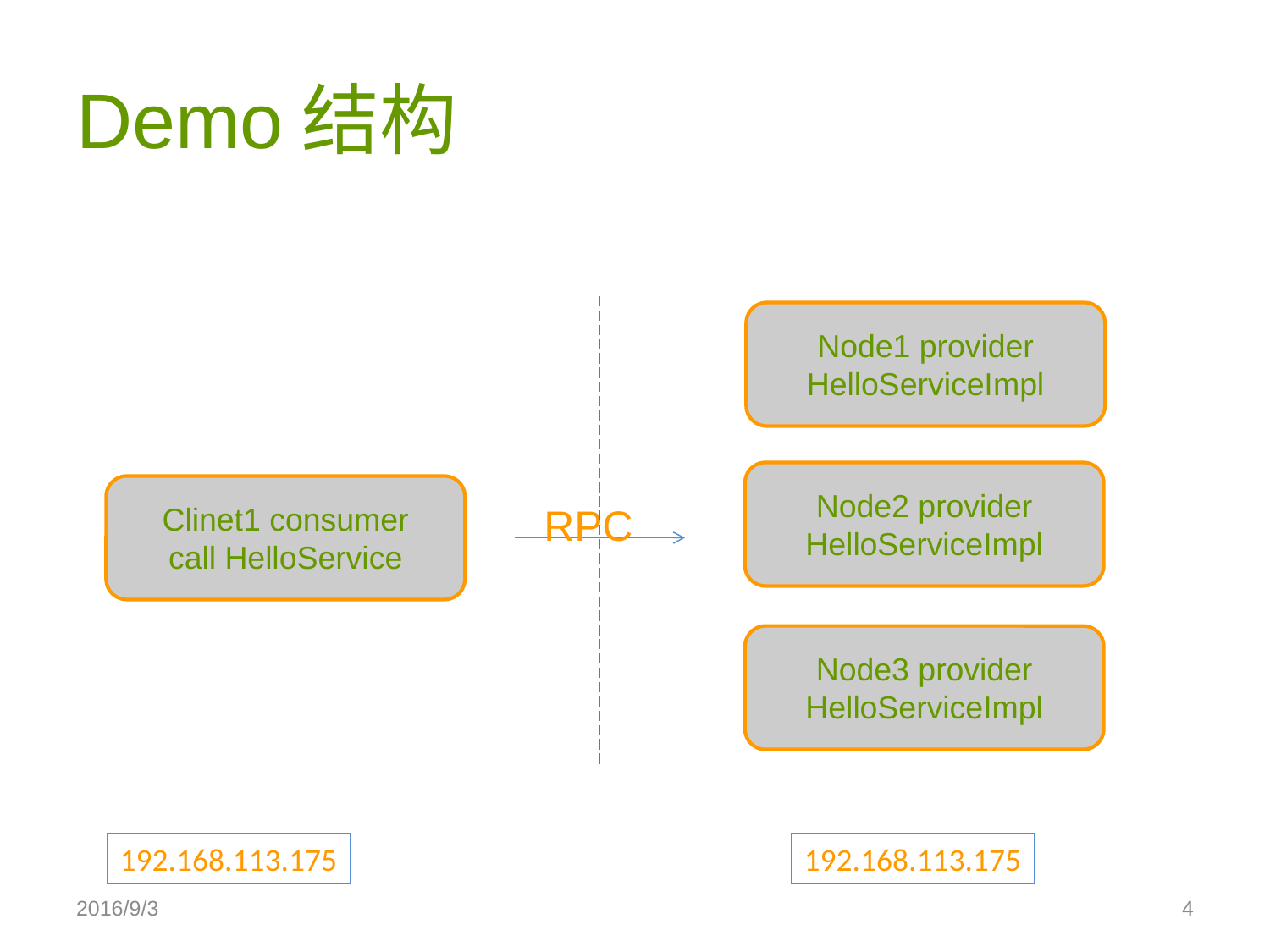

# Demo结构
Node1 provider
HelloServiceImpl
Node2 provider
HelloServiceImpl
Clinet1 consumer
call HelloService
RPC
Node3 provider
HelloServiceImpl
192.168.113.175
192.168.113.175
2016/9/3
4